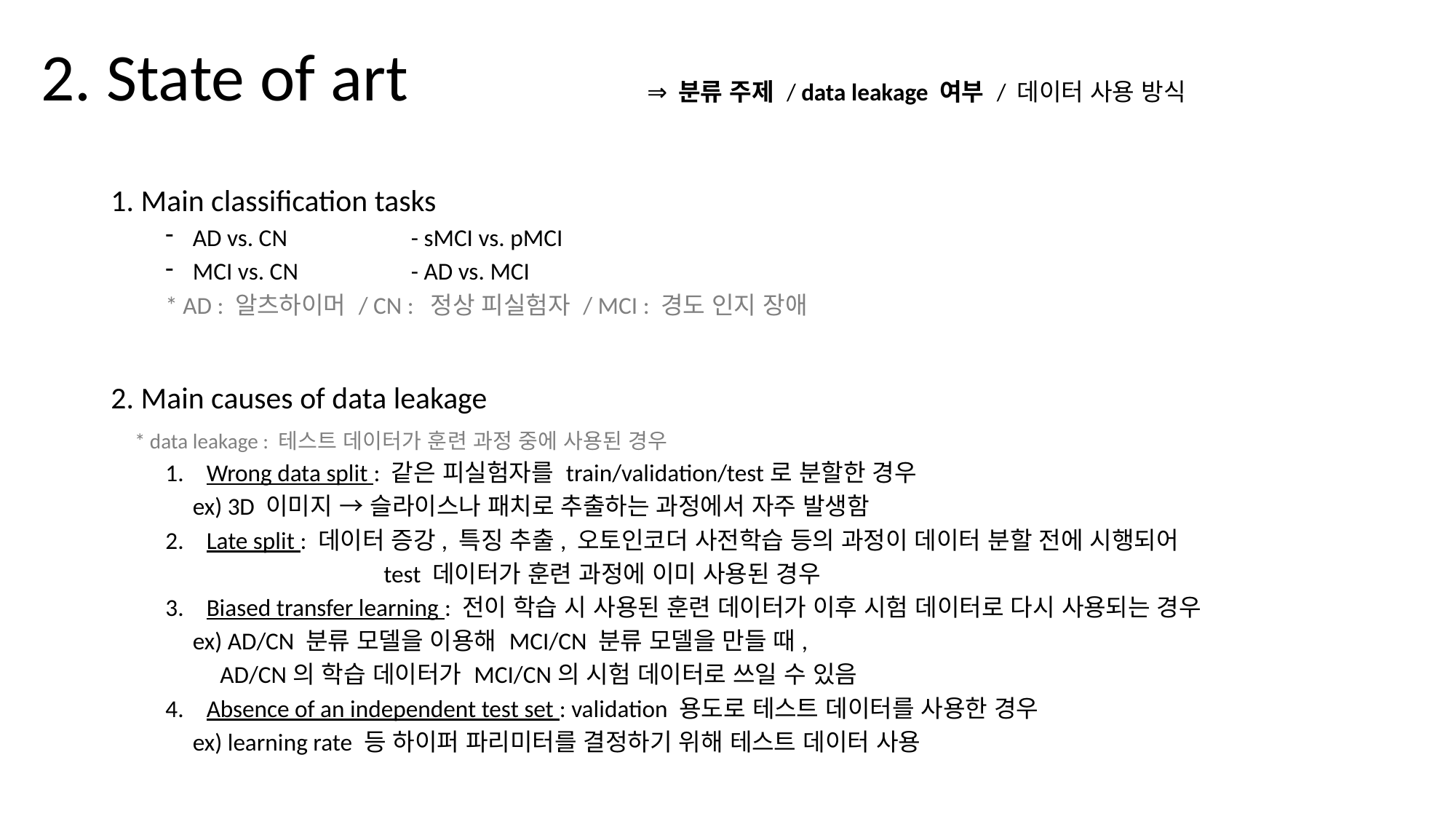

# 2. State of art		    ⇒ 분류 주제 / data leakage 여부 / 데이터 사용 방식
1. Main classification tasks
AD vs. CN		- sMCI vs. pMCI
MCI vs. CN		- AD vs. MCI
* AD : 알츠하이머 / CN :  정상 피실험자 / MCI : 경도 인지 장애

2. Main causes of data leakage
     * data leakage : 테스트 데이터가 훈련 과정 중에 사용된 경우
Wrong data split : 같은 피실험자를 train/validation/test로 분할한 경우
     ex) 3D 이미지 → 슬라이스나 패치로 추출하는 과정에서 자주 발생함
Late split : 데이터 증강, 특징 추출, 오토인코더 사전학습 등의 과정이 데이터 분할 전에 시행되어
		test 데이터가 훈련 과정에 이미 사용된 경우
Biased transfer learning : 전이 학습 시 사용된 훈련 데이터가 이후 시험 데이터로 다시 사용되는 경우
     ex) AD/CN 분류 모델을 이용해 MCI/CN 분류 모델을 만들 때,
          AD/CN의 학습 데이터가 MCI/CN의 시험 데이터로 쓰일 수 있음
Absence of an independent test set : validation 용도로 테스트 데이터를 사용한 경우
     ex) learning rate 등 하이퍼 파리미터를 결정하기 위해 테스트 데이터 사용